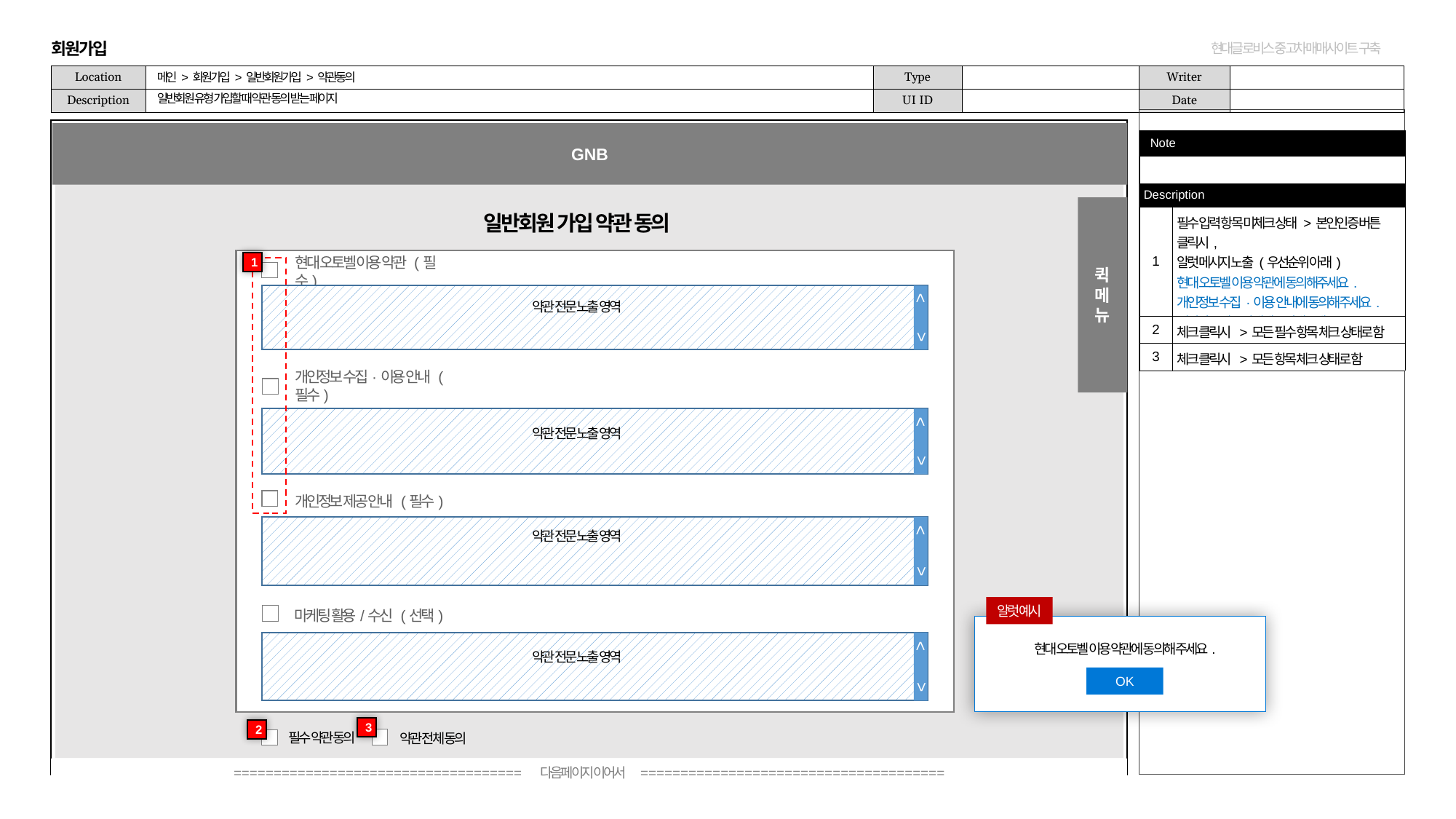

회원가입
메인 > 회원가입 > 일반회원가입 > 약관동의

일반회원 유형 가입할 때 약관 동의 받는 페이지

GNB
| Note |  |
| --- | --- |
|  |  |
| Description |  |
| 1 | 필수 입력 항목 미체크 상태 > 본인인증 버튼 클릭시, 알럿 메시지 노출 (우선순위 아래) 현대 오토벨 이용 약관에 동의해주세요. 개인정보 수집·이용 안내에 동의해주세요. 개인정보 제공 안내에 동의해주세요. |
| 2 | 체크 클릭시 > 모든 필수 항목 체크 상태로 함 |
| 3 | 체크 클릭시 > 모든 항목 체크 상태로 함 |

일반회원 가입 약관 동의
퀵
메뉴

현대 오토벨 이용 약관  (필수)

>

>

약관 전문 노출 영역
개인정보 수집·이용 안내  (필수)

>

>

약관 전문 노출 영역
개인정보 제공 안내  (필수)

>

>

약관 전문 노출 영역
마케팅 활용/수신  (선택)

>

>

약관 전문 노출 영역
필수 약관 동의
약관 전체 동의

1

알럿 예시

현대 오토벨 이용 약관에 동의해 주세요.
OK
3
2